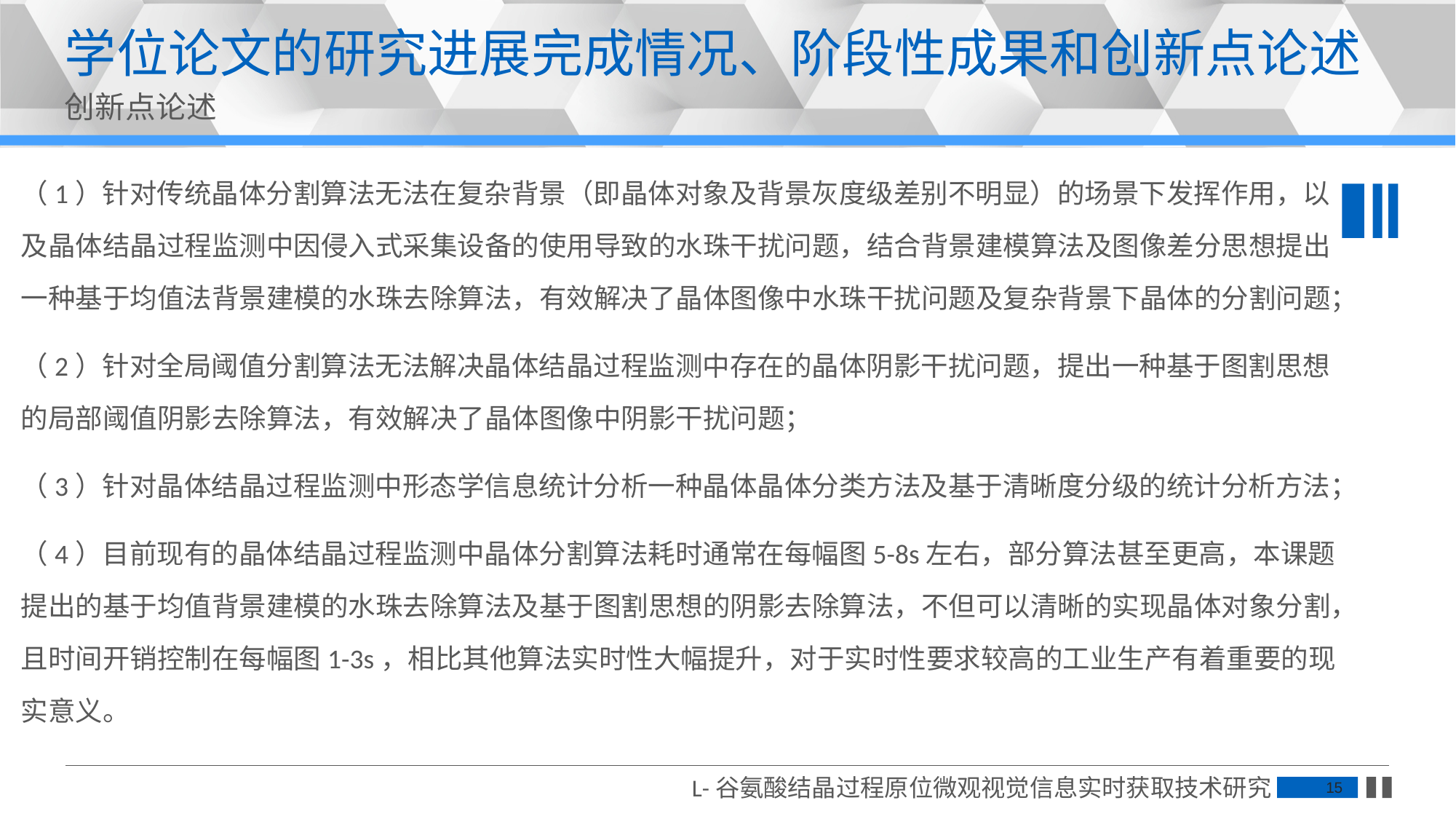

学位论文的研究进展完成情况、阶段性成果和创新点论述
创新点论述
（1）针对传统晶体分割算法无法在复杂背景（即晶体对象及背景灰度级差别不明显）的场景下发挥作用，以及晶体结晶过程监测中因侵入式采集设备的使用导致的水珠干扰问题，结合背景建模算法及图像差分思想提出一种基于均值法背景建模的水珠去除算法，有效解决了晶体图像中水珠干扰问题及复杂背景下晶体的分割问题；
（2）针对全局阈值分割算法无法解决晶体结晶过程监测中存在的晶体阴影干扰问题，提出一种基于图割思想的局部阈值阴影去除算法，有效解决了晶体图像中阴影干扰问题；
（3）针对晶体结晶过程监测中形态学信息统计分析一种晶体晶体分类方法及基于清晰度分级的统计分析方法；
（4）目前现有的晶体结晶过程监测中晶体分割算法耗时通常在每幅图5-8s左右，部分算法甚至更高，本课题提出的基于均值背景建模的水珠去除算法及基于图割思想的阴影去除算法，不但可以清晰的实现晶体对象分割，且时间开销控制在每幅图1-3s，相比其他算法实时性大幅提升，对于实时性要求较高的工业生产有着重要的现实意义。

L-谷氨酸结晶过程原位微观视觉信息实时获取技术研究
15